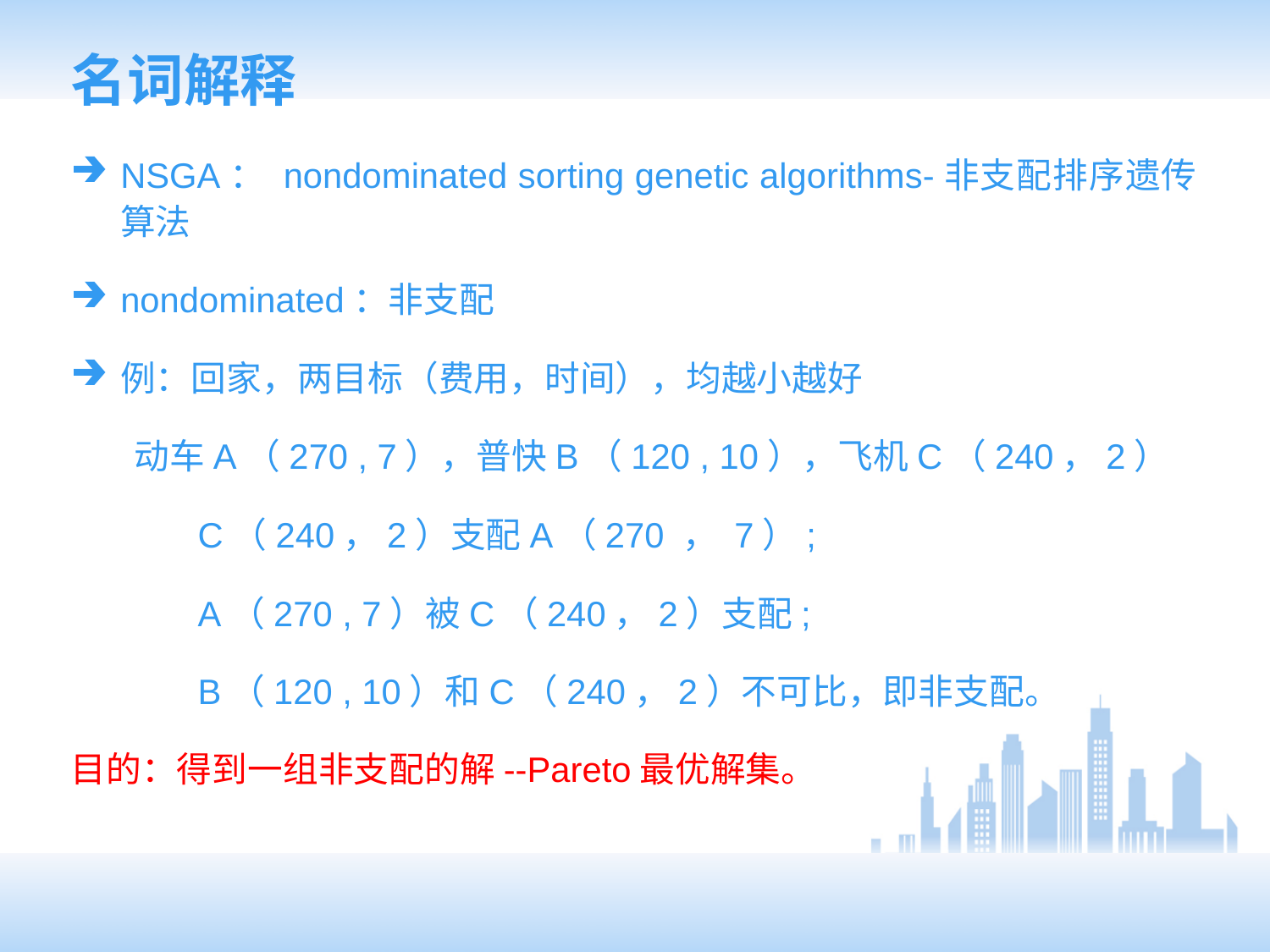

# 名词解释
NSGA： nondominated sorting genetic algorithms-非支配排序遗传算法
nondominated：非支配
例：回家，两目标（费用，时间），均越小越好
       动车A（270 , 7），普快B（120 , 10），飞机C（240，2）
	C（240，2）支配A（270 ， 7）;
	A（270 , 7）被C（240，2）支配;
	B（120 , 10）和C（240，2）不可比，即非支配。
目的：得到一组非支配的解--Pareto最优解集。
3